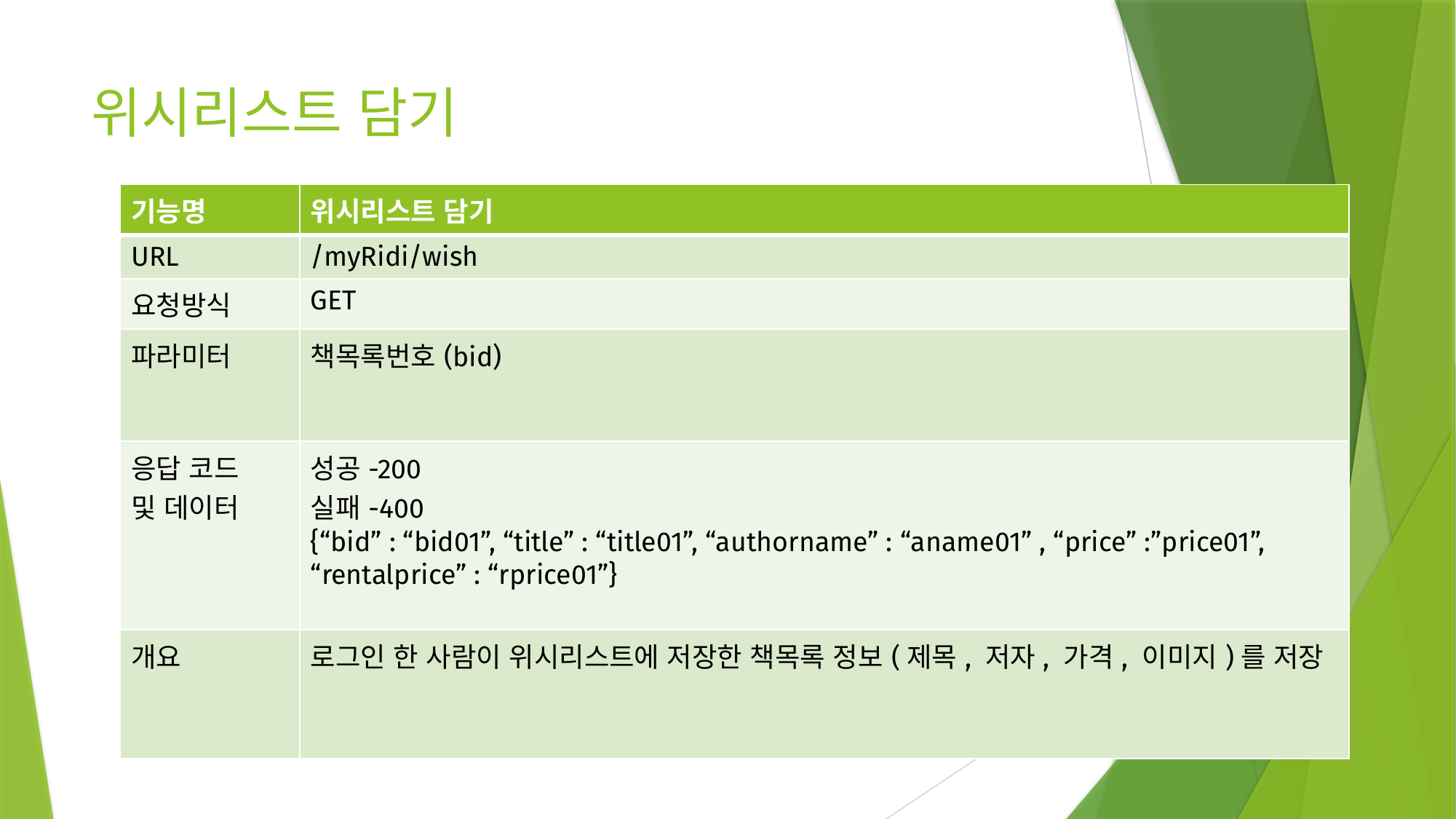

위시리스트 담기
| 기능명 | 위시리스트 담기 |
| --- | --- |
| URL | /myRidi/wish |
| 요청방식 | GET |
| 파라미터 | 책목록번호(bid) |
| 응답 코드 및 데이터 | 성공-200 실패-400 {“bid” : “bid01”, “title” : “title01”, “authorname” : “aname01” , “price” :”price01”, “rentalprice” : “rprice01”} |
| 개요 | 로그인 한 사람이 위시리스트에 저장한 책목록 정보(제목, 저자, 가격, 이미지)를 저장 |